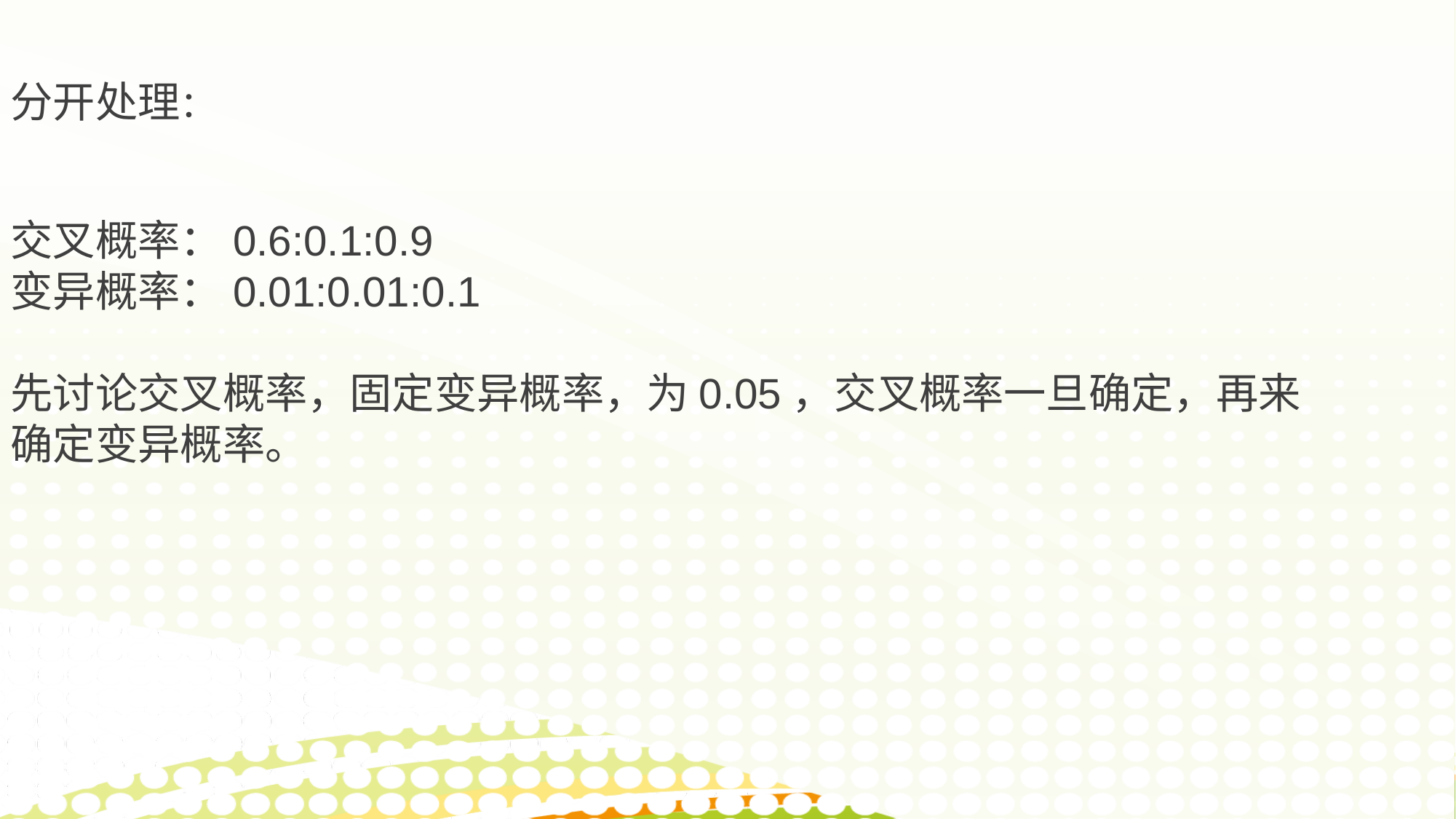

分开处理：

交叉概率：0.6:0.1:0.9
变异概率：0.01:0.01:0.1

先讨论交叉概率，固定变异概率，为0.05，交叉概率一旦确定，再来确定变异概率。